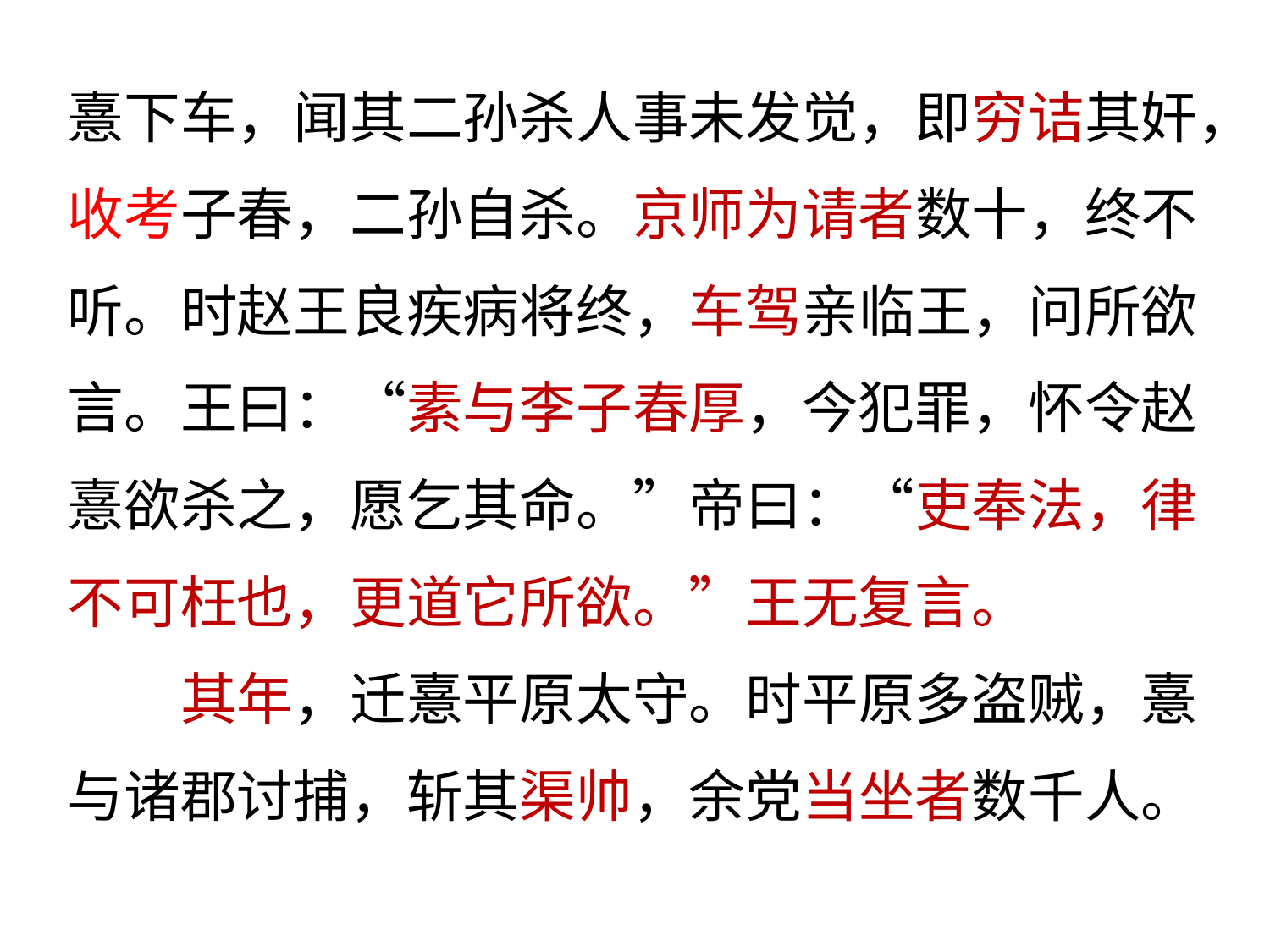

憙下车，闻其二孙杀人事未发觉，即穷诘其奸，收考子春，二孙自杀。京师为请者数十，终不听。时赵王良疾病将终，车驾亲临王，问所欲言。王曰：“素与李子春厚，今犯罪，怀令赵憙欲杀之，愿乞其命。”帝曰：“吏奉法，律不可枉也，更道它所欲。”王无复言。
　　其年，迁憙平原太守。时平原多盗贼，憙与诸郡讨捕，斩其渠帅，余党当坐者数千人。